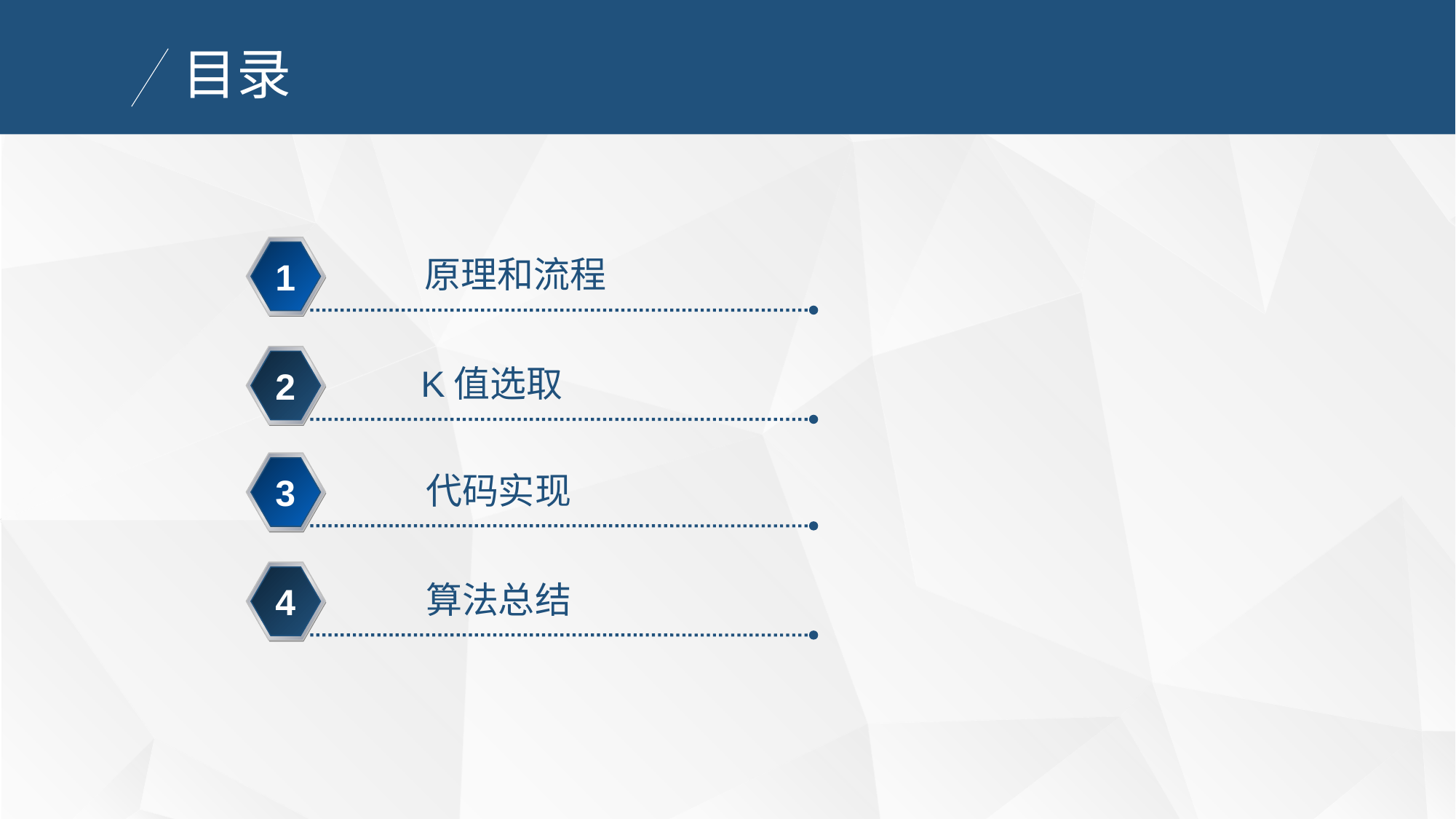

目录

原理和流程
1

K值选取
2

代码实现
3

算法总结
4